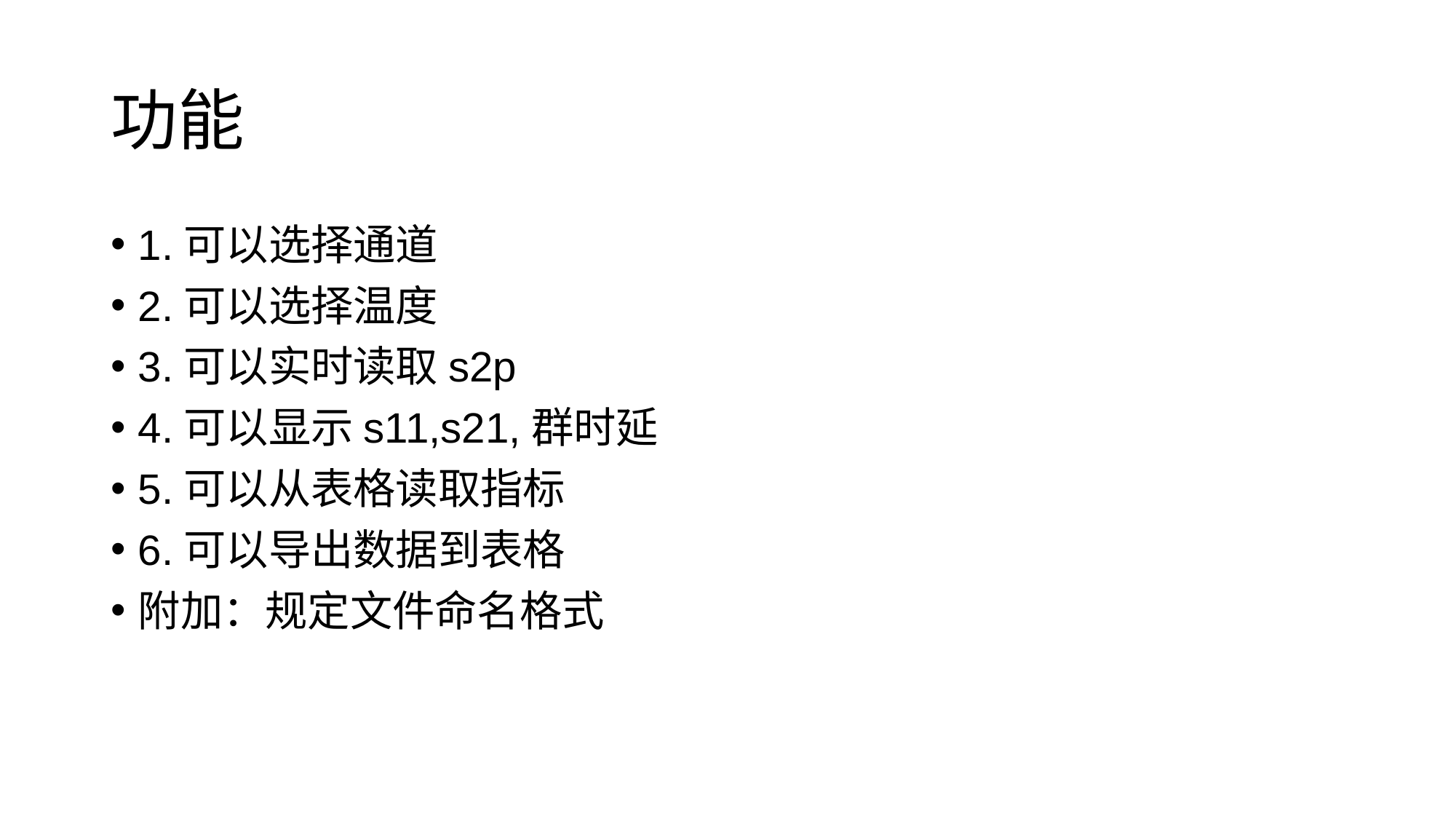

# 功能
1.可以选择通道
2.可以选择温度
3.可以实时读取s2p
4.可以显示s11,s21,群时延
5.可以从表格读取指标
6.可以导出数据到表格
附加：规定文件命名格式